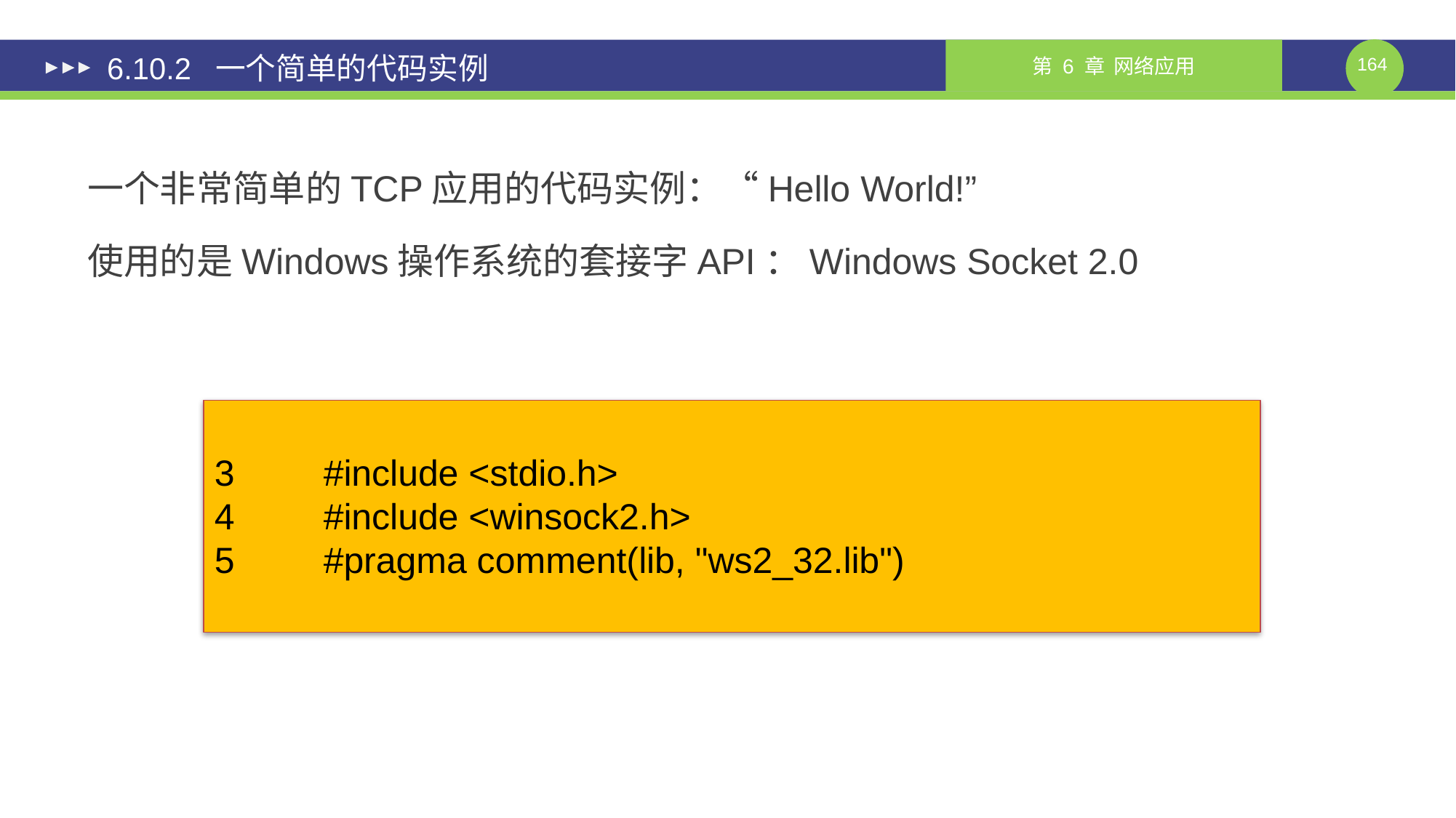

# 6.10.2  一个简单的代码实例
一个非常简单的TCP应用的代码实例：“Hello World!”
使用的是Windows操作系统的套接字API：Windows Socket 2.0

3	#include <stdio.h>
4	#include <winsock2.h>
5	#pragma comment(lib, "ws2_32.lib")
课件制作人：谢钧  谢希仁